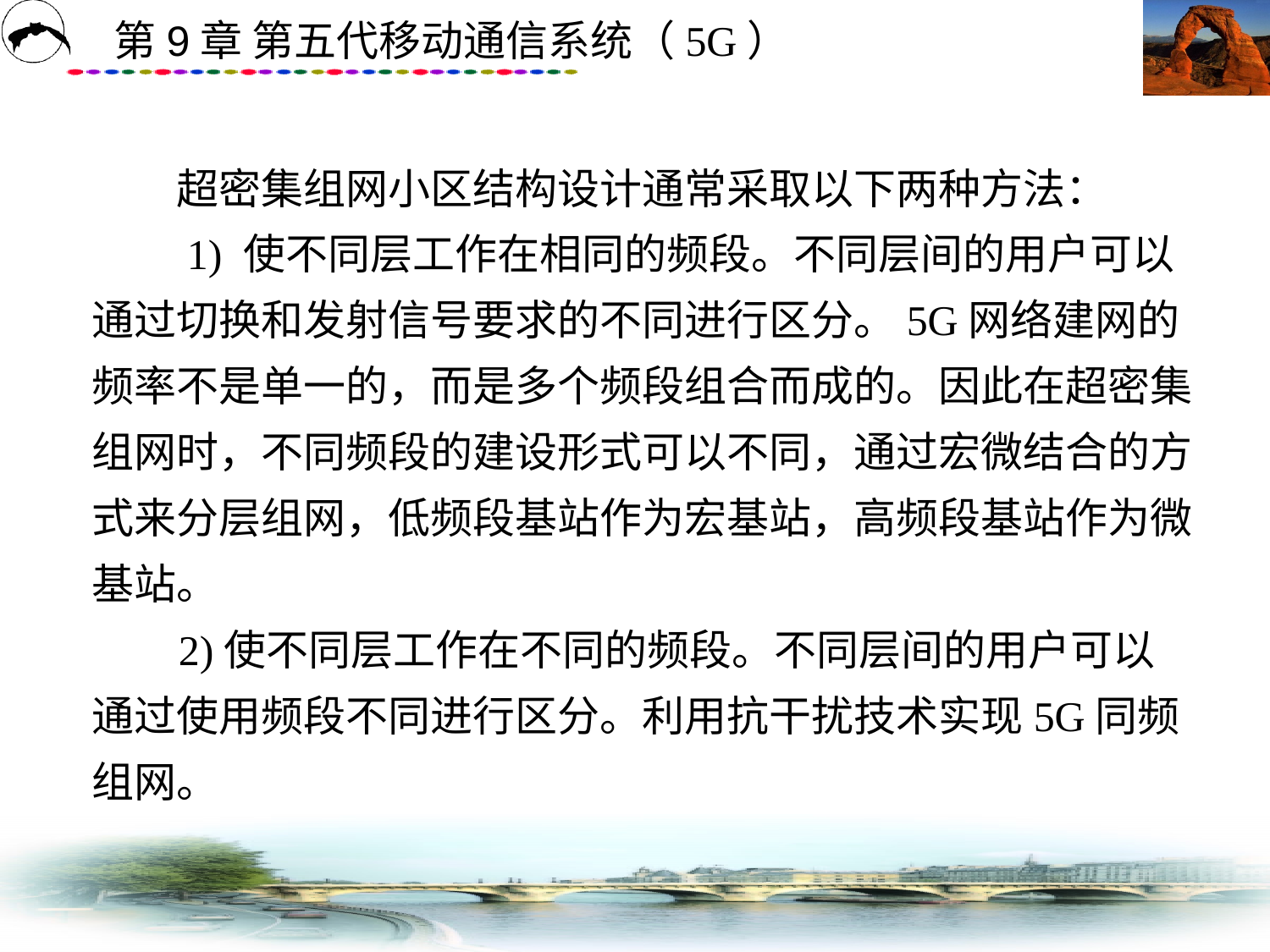

# 超密集组网小区结构设计通常采取以下两种方法： 　　1) 使不同层工作在相同的频段。不同层间的用户可以通过切换和发射信号要求的不同进行区分。5G网络建网的频率不是单一的，而是多个频段组合而成的。因此在超密集组网时，不同频段的建设形式可以不同，通过宏微结合的方式来分层组网，低频段基站作为宏基站，高频段基站作为微基站。 2)使不同层工作在不同的频段。不同层间的用户可以通过使用频段不同进行区分。利用抗干扰技术实现5G同频组网。